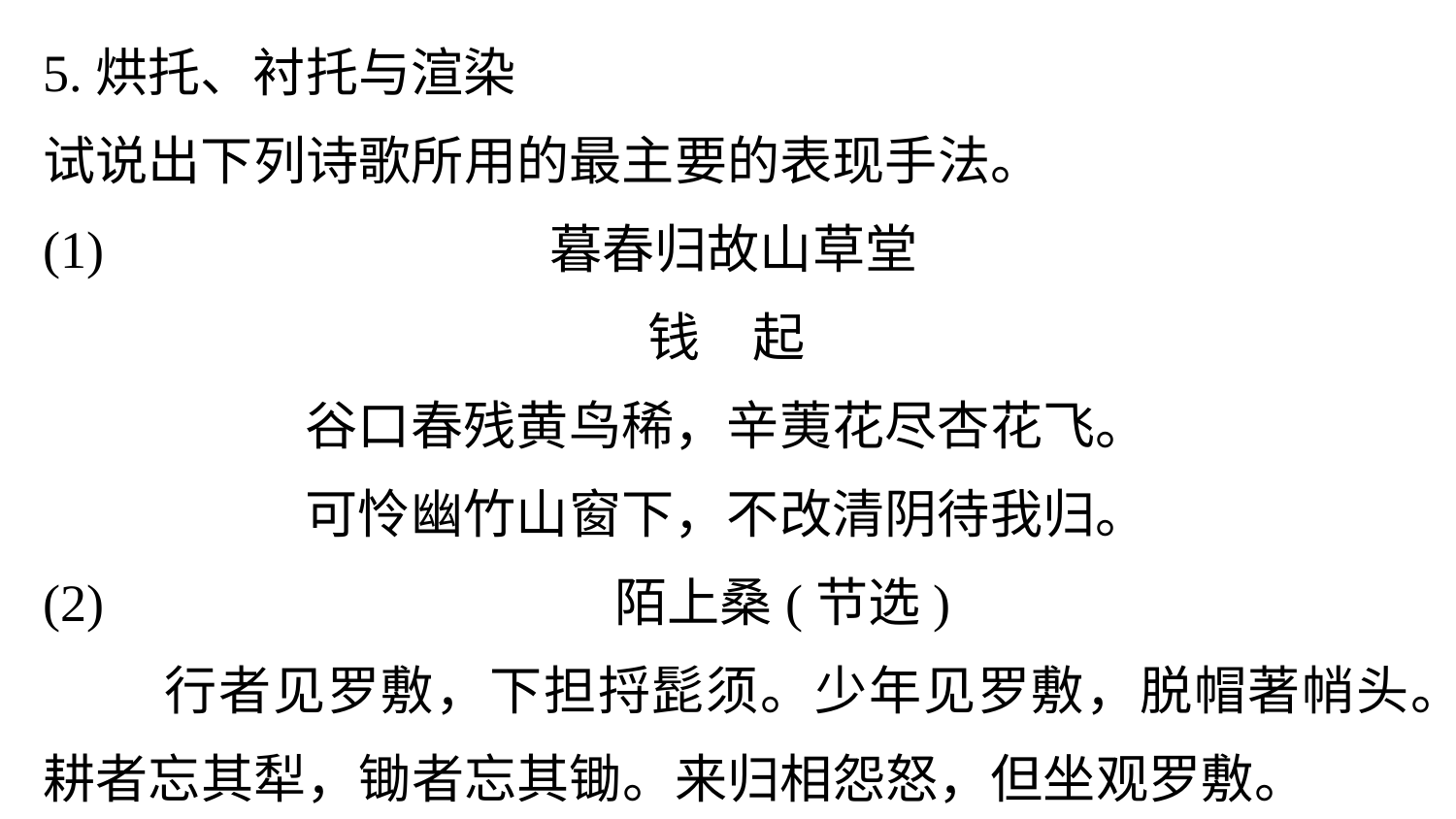

5.烘托、衬托与渲染
试说出下列诗歌所用的最主要的表现手法。
(1)                                 暮春归故山草堂
钱　起
谷口春残黄鸟稀，辛荑花尽杏花飞。
可怜幽竹山窗下，不改清阴待我归。
(2)                                      陌上桑(节选)
        行者见罗敷，下担捋髭须。少年见罗敷，脱帽著帩头。耕者忘其犁，锄者忘其锄。来归相怨怒，但坐观罗敷。